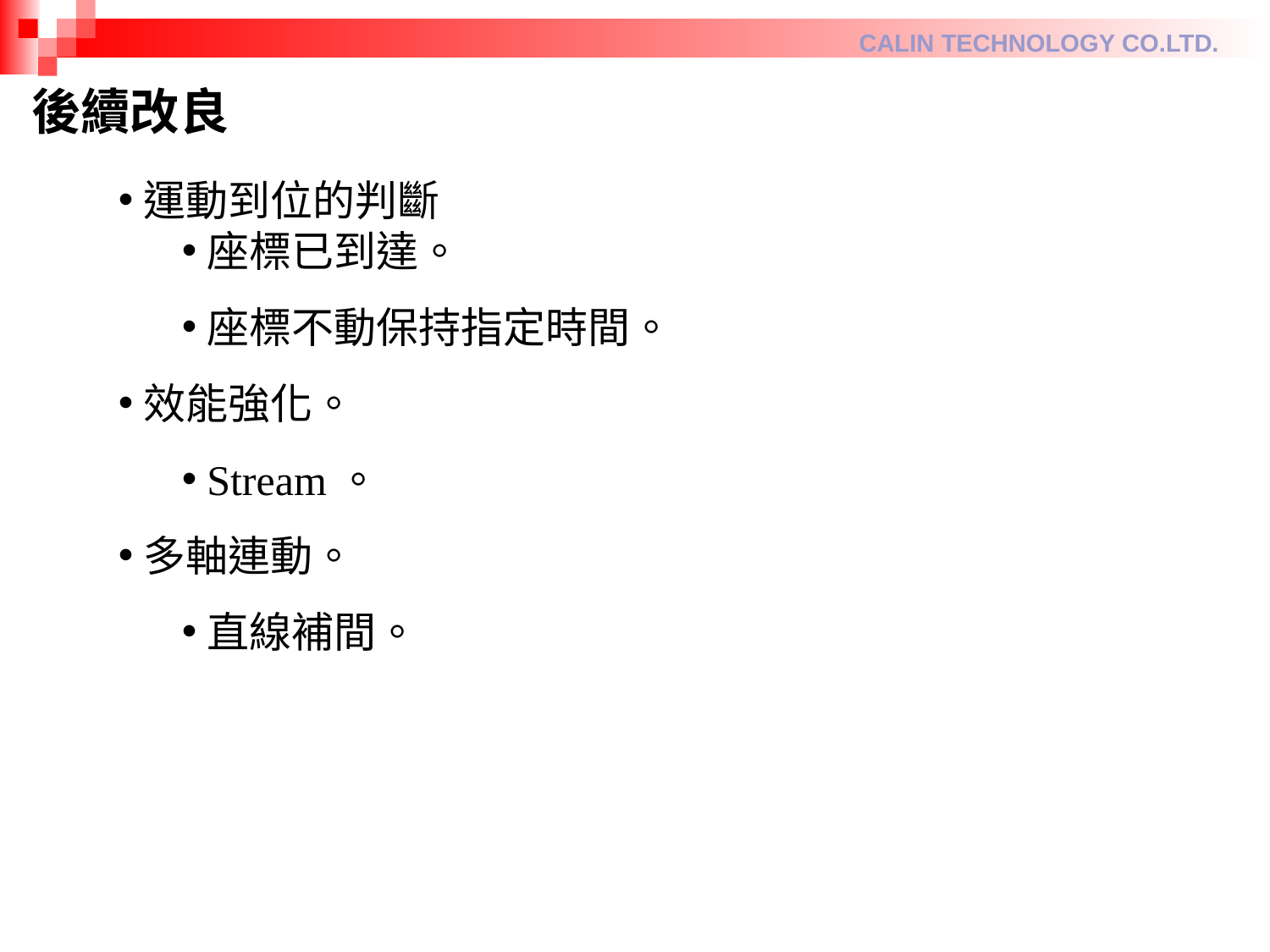

後續改良
運動到位的判斷
座標已到達。
座標不動保持指定時間。
效能強化。
Stream。
多軸連動。
直線補間。